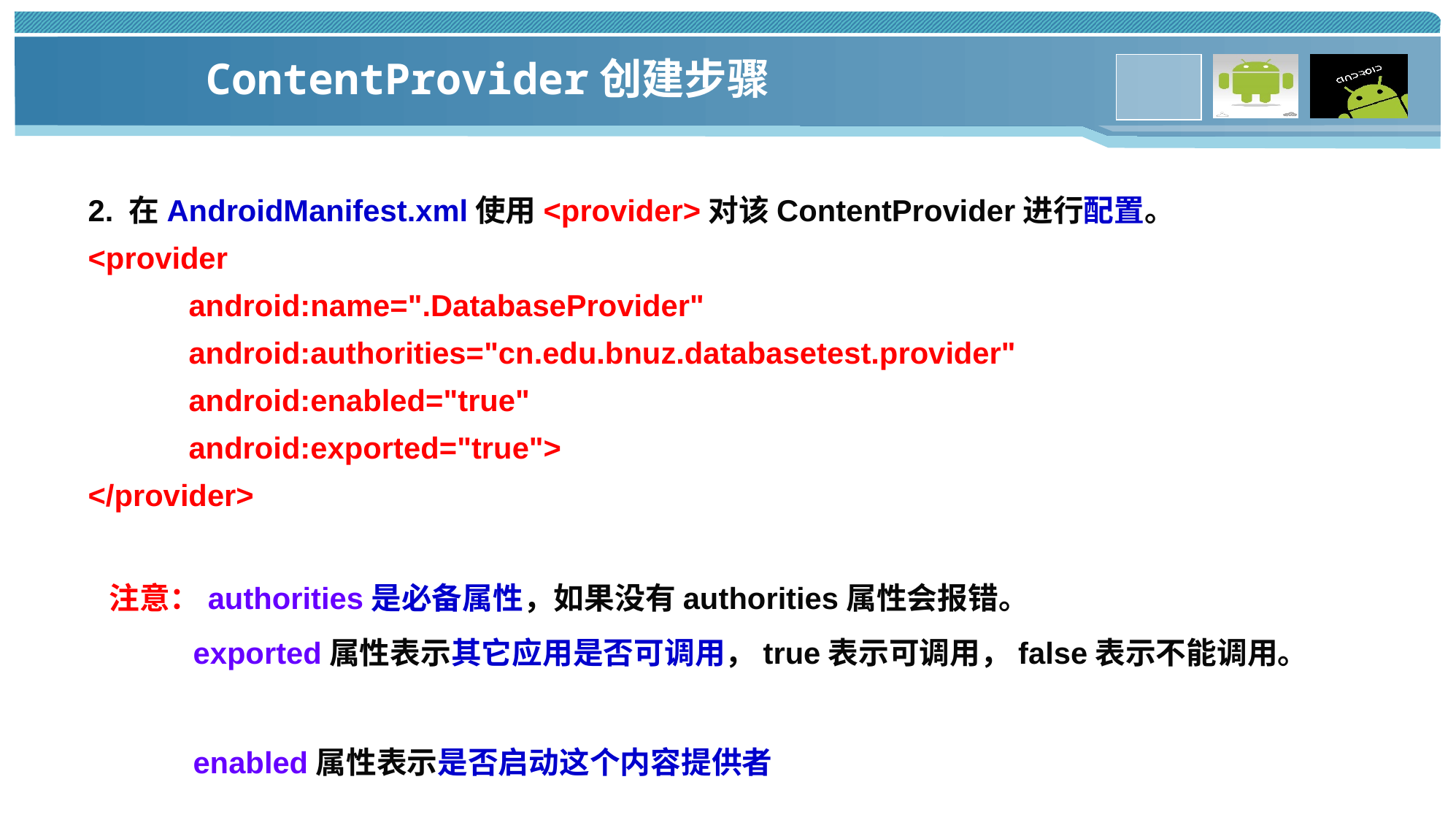

ContentProvider创建步骤
2. 在AndroidManifest.xml使用<provider>对该ContentProvider进行配置。
<provider
            android:name=".DatabaseProvider"
            android:authorities="cn.edu.bnuz.databasetest.provider"
            android:enabled="true"
            android:exported="true">
</provider>
注意：authorities是必备属性，如果没有authorities属性会报错。
          exported属性表示其它应用是否可调用，true表示可调用，false表示不能调用。
          enabled属性表示是否启动这个内容提供者